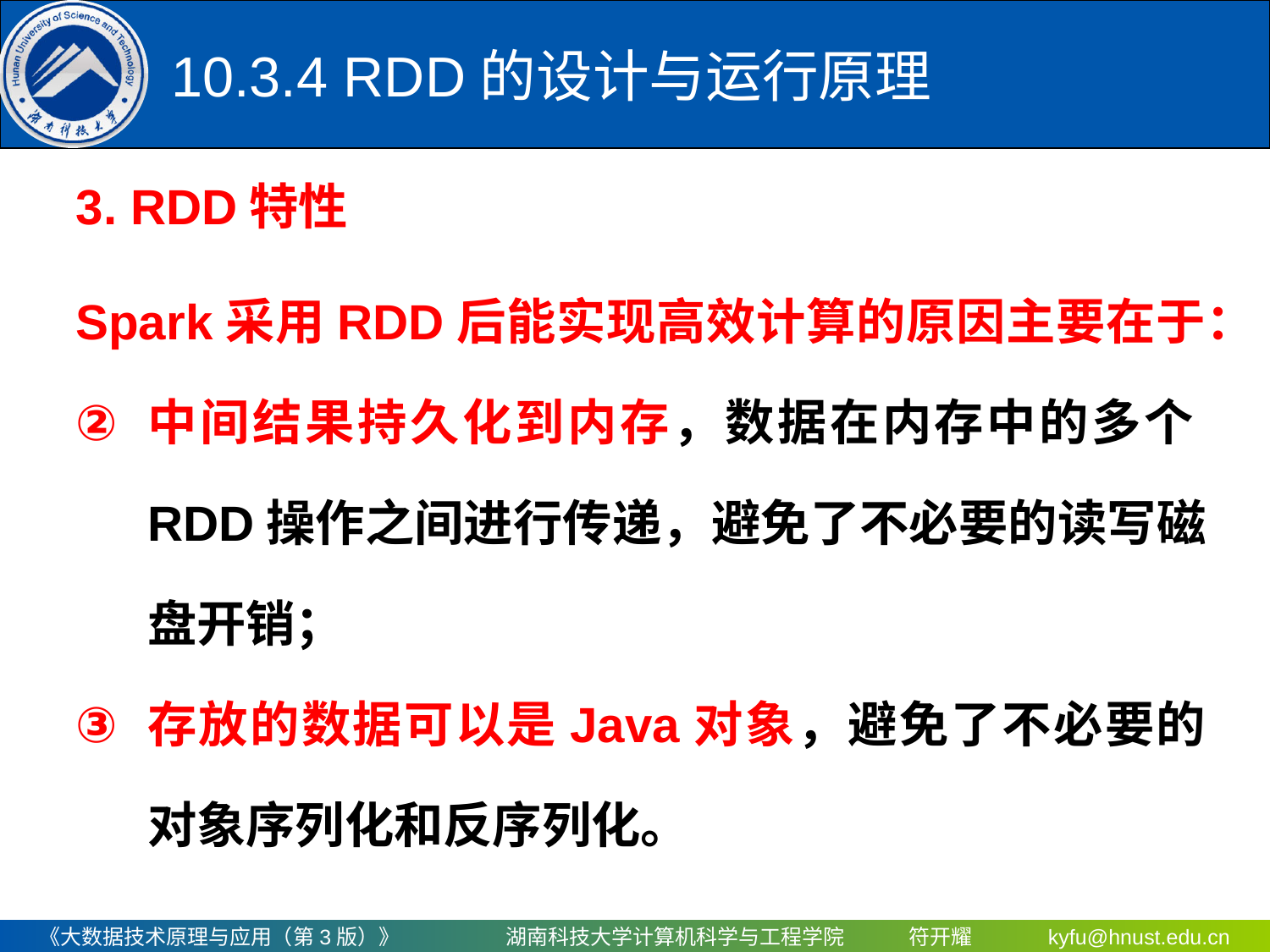

# 10.3.4 RDD的设计与运行原理
3. RDD特性
Spark采用RDD后能实现高效计算的原因主要在于：
中间结果持久化到内存，数据在内存中的多个RDD操作之间进行传递，避免了不必要的读写磁盘开销；
存放的数据可以是Java对象，避免了不必要的对象序列化和反序列化。